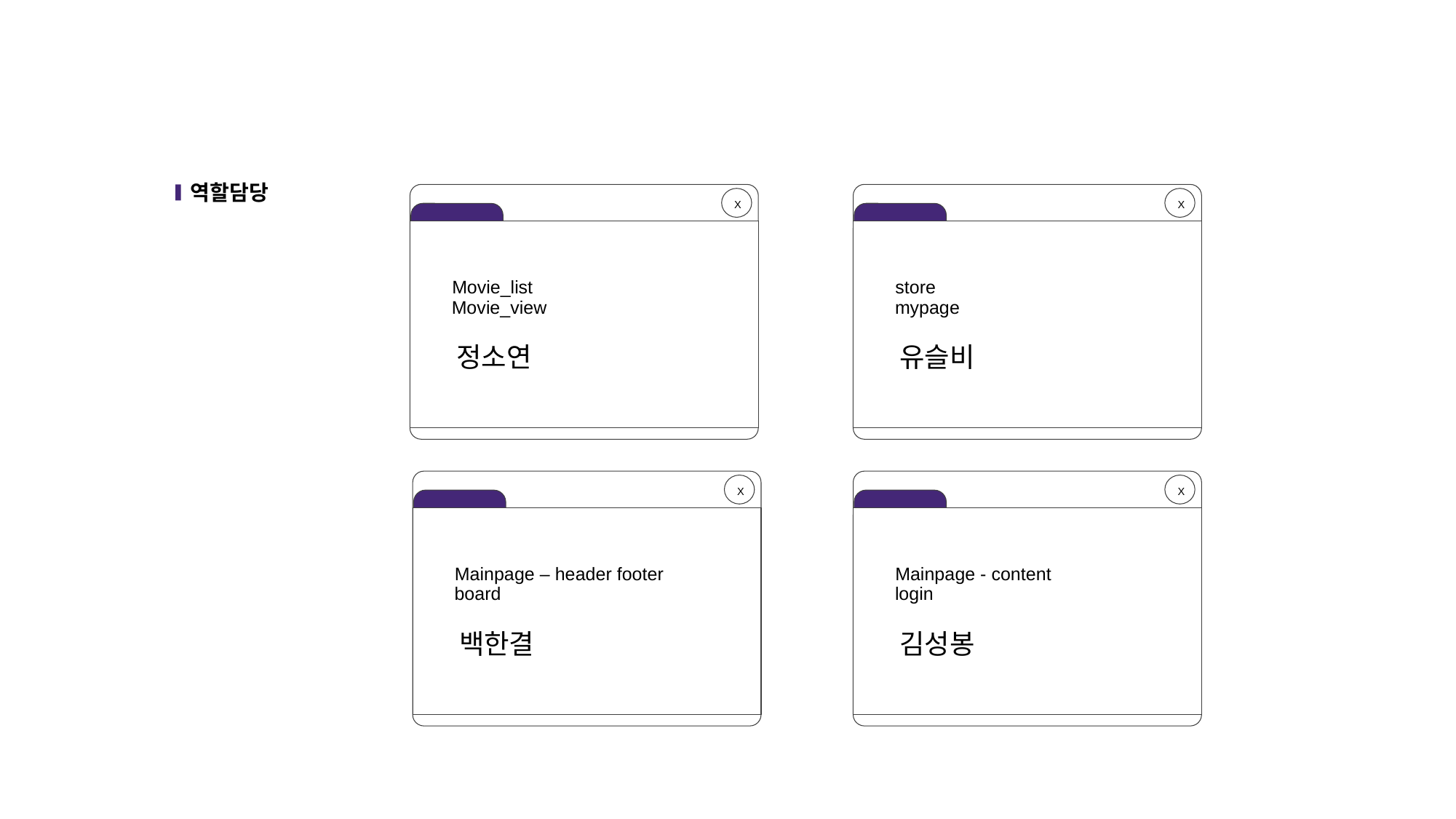

역할담당

X

login

X

login
Movie_list
store
Movie_view
mypage
정소연
유슬비

X

login

X

login
Mainpage – header footer
Mainpage - content
board
login
백한결
김성봉